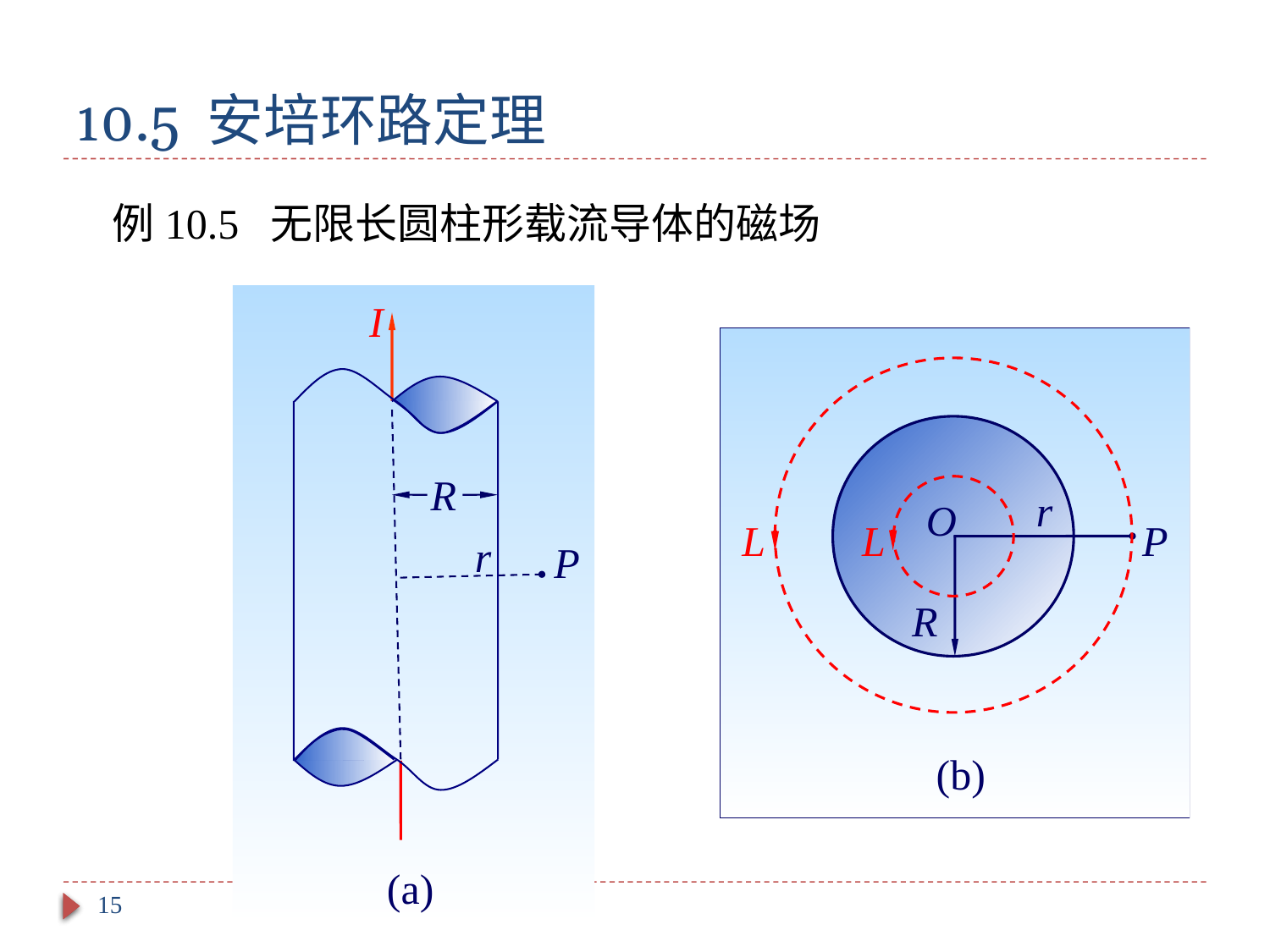

# 10.5 安培环路定理
例10.5  无限长圆柱形载流导体的磁场

I

R

r

(a)
P

r
O
P

R
(b)

L

L

15